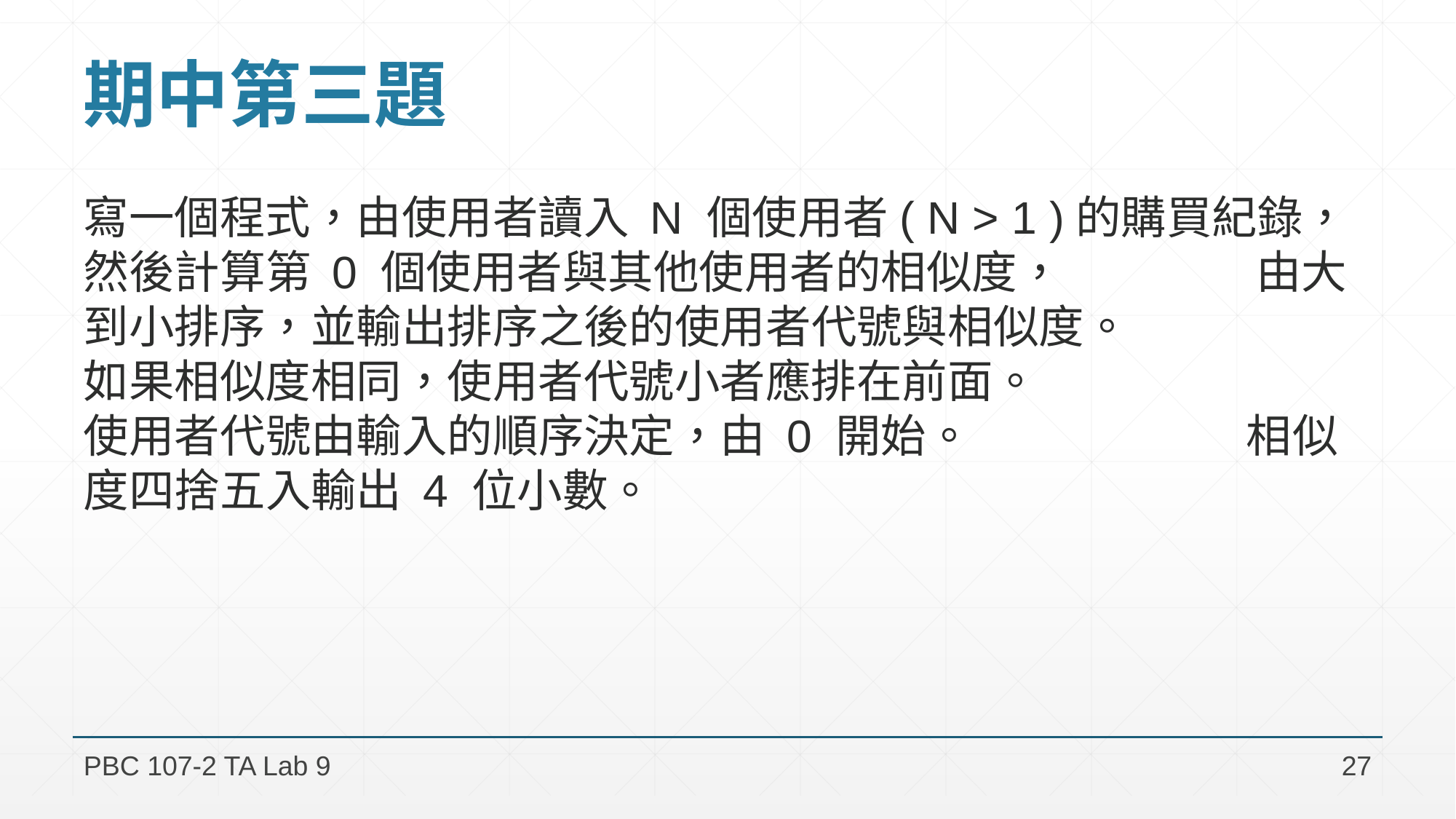

# 期中第三題
寫一個程式，由使用者讀入 N 個使用者( N > 1 )的購買紀錄，
然後計算第 0 個使用者與其他使用者的相似度，                   由大到小排序，並輸出排序之後的使用者代號與相似度。
如果相似度相同，使用者代號小者應排在前面。
使用者代號由輸入的順序決定，由 0 開始。                           相似度四捨五入輸出 4 位小數。

PBC 107-2 TA Lab 9
27